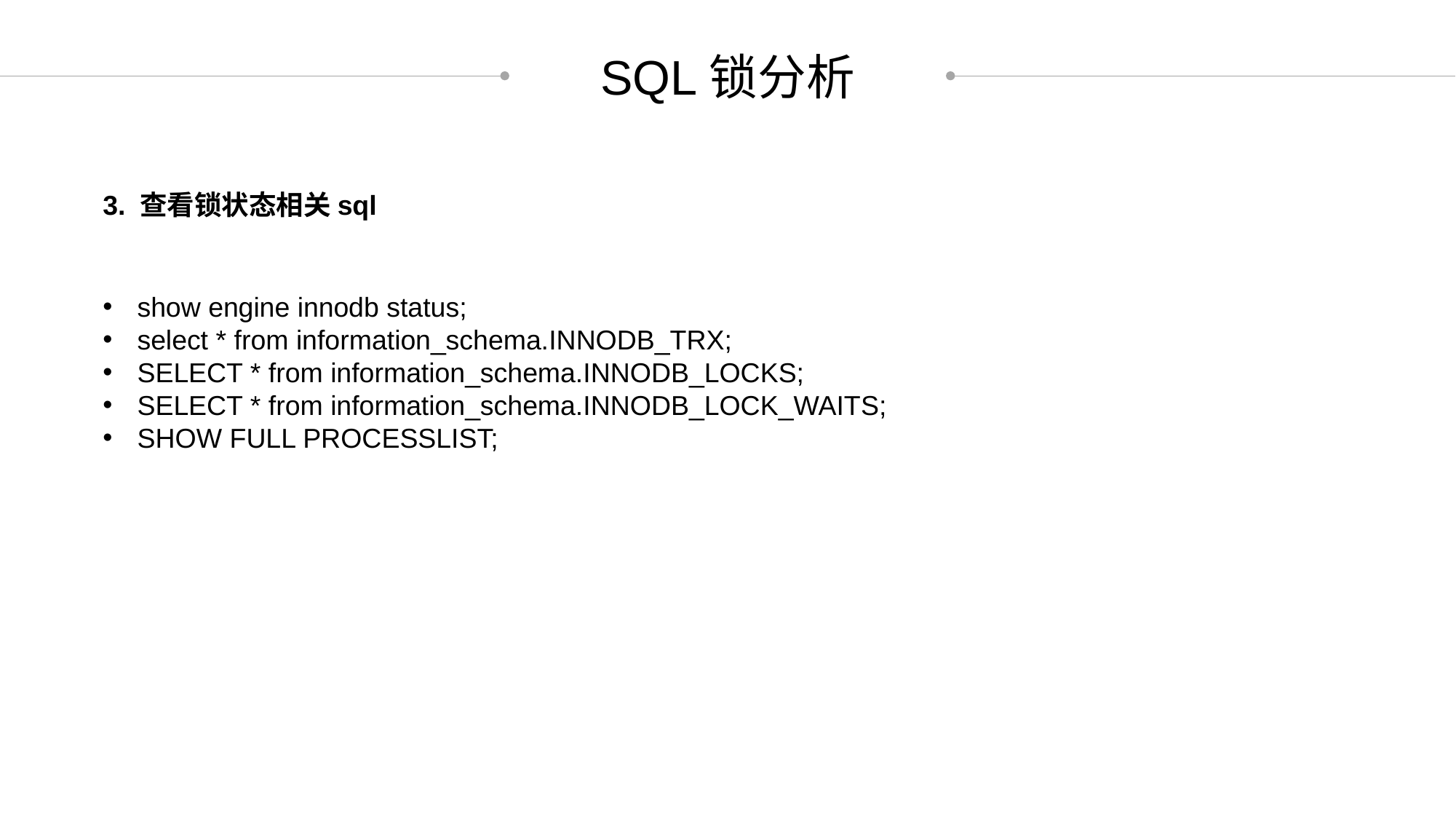

SQL锁分析
3. 查看锁状态相关sql
show engine innodb status;
select * from information_schema.INNODB_TRX;
SELECT * from information_schema.INNODB_LOCKS;
SELECT * from information_schema.INNODB_LOCK_WAITS;
SHOW FULL PROCESSLIST;